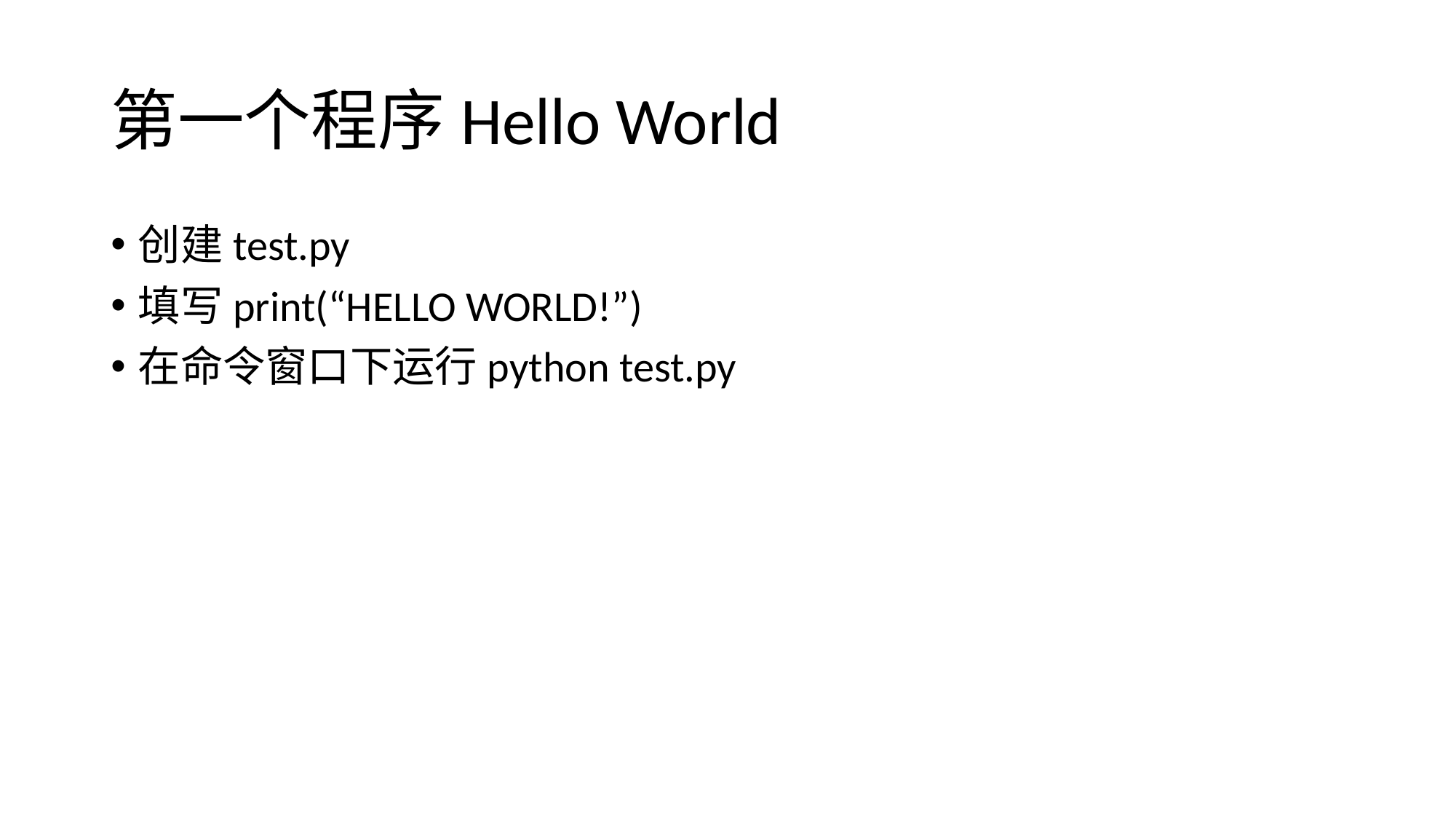

# 第一个程序Hello World
创建test.py
填写print(“HELLO WORLD!”)
在命令窗口下运行python test.py